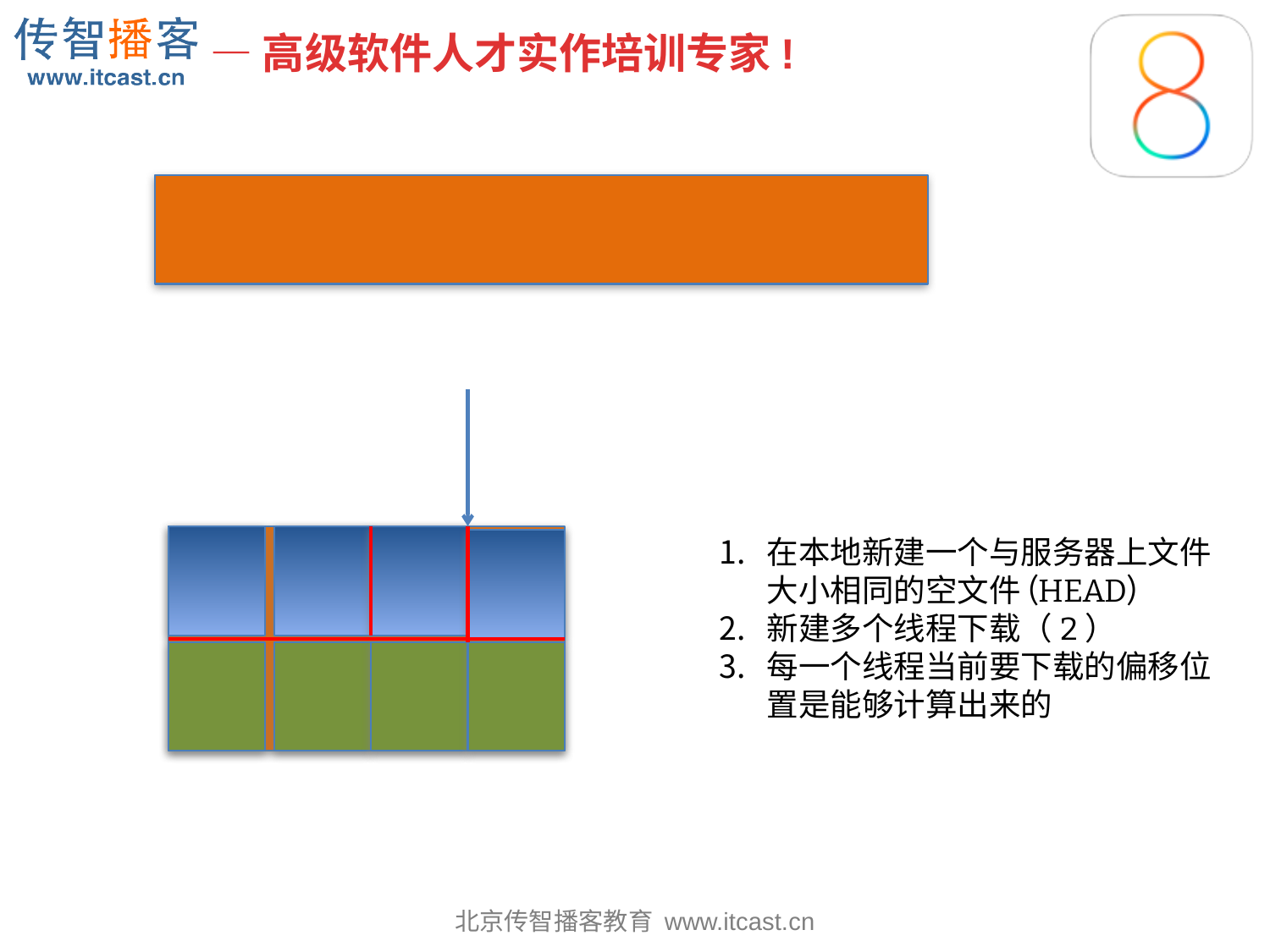

在本地新建一个与服务器上文件大小相同的空文件(HEAD)
新建多个线程下载（2）
每一个线程当前要下载的偏移位置是能够计算出来的